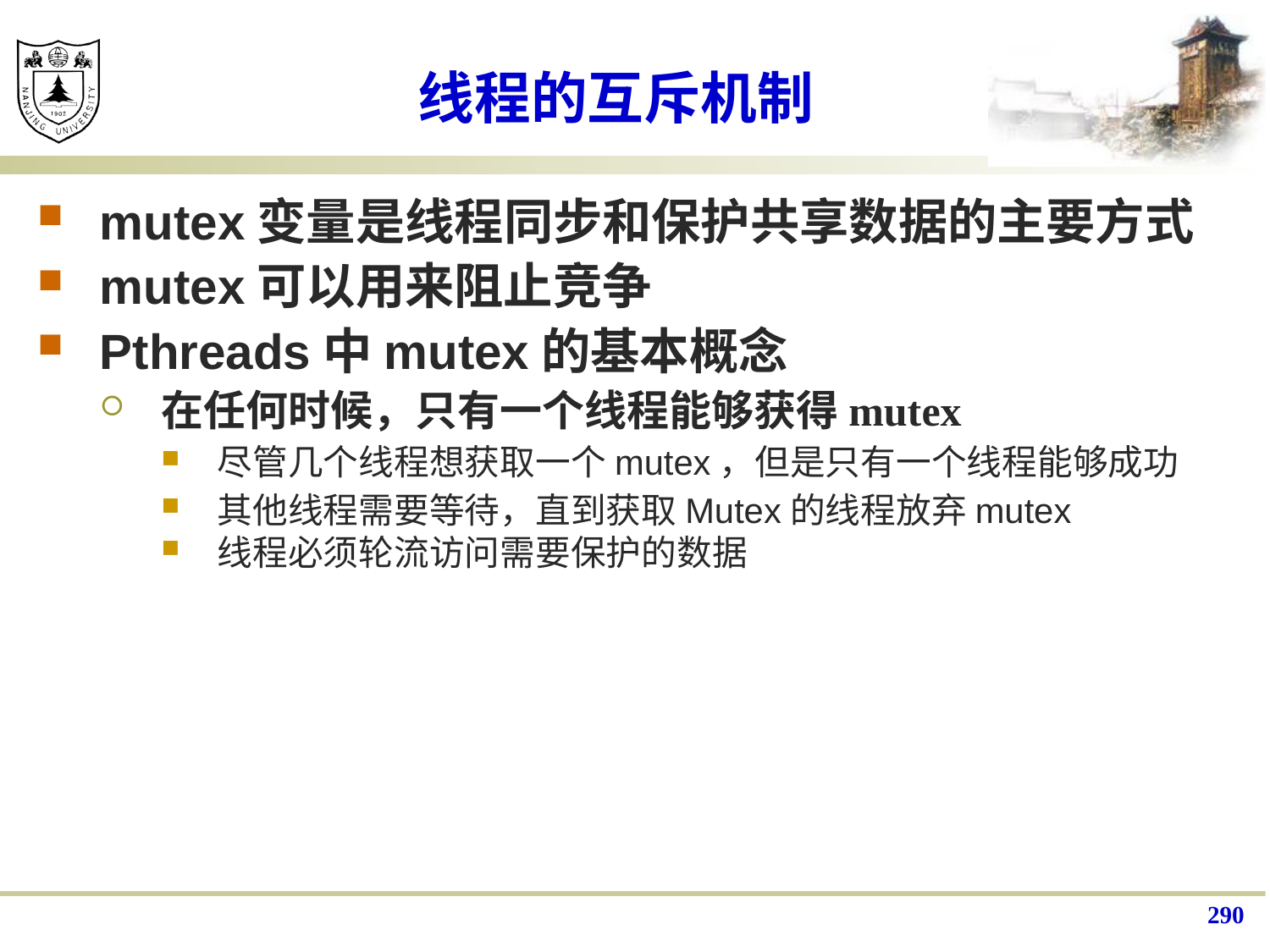

# 线程的互斥机制
mutex变量是线程同步和保护共享数据的主要方式
mutex可以用来阻止竞争
Pthreads中mutex的基本概念
在任何时候，只有一个线程能够获得mutex
尽管几个线程想获取一个mutex，但是只有一个线程能够成功
其他线程需要等待，直到获取Mutex的线程放弃mutex
线程必须轮流访问需要保护的数据
290